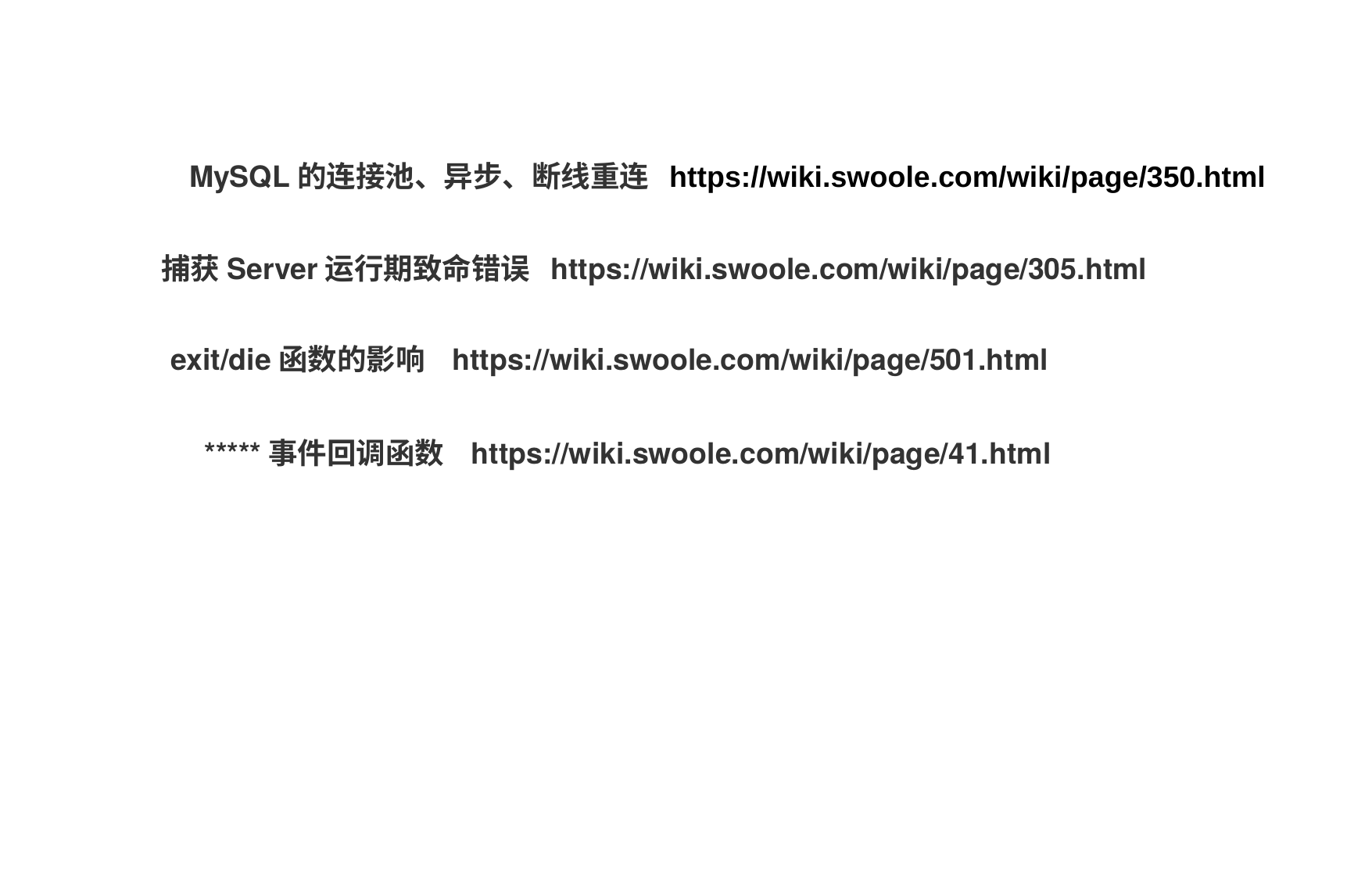

MySQL的连接池、异步、断线重连  https://wiki.swoole.com/wiki/page/350.html
捕获Server运行期致命错误  https://wiki.swoole.com/wiki/page/305.html
exit/die函数的影响   https://wiki.swoole.com/wiki/page/501.html
*****事件回调函数   https://wiki.swoole.com/wiki/page/41.html